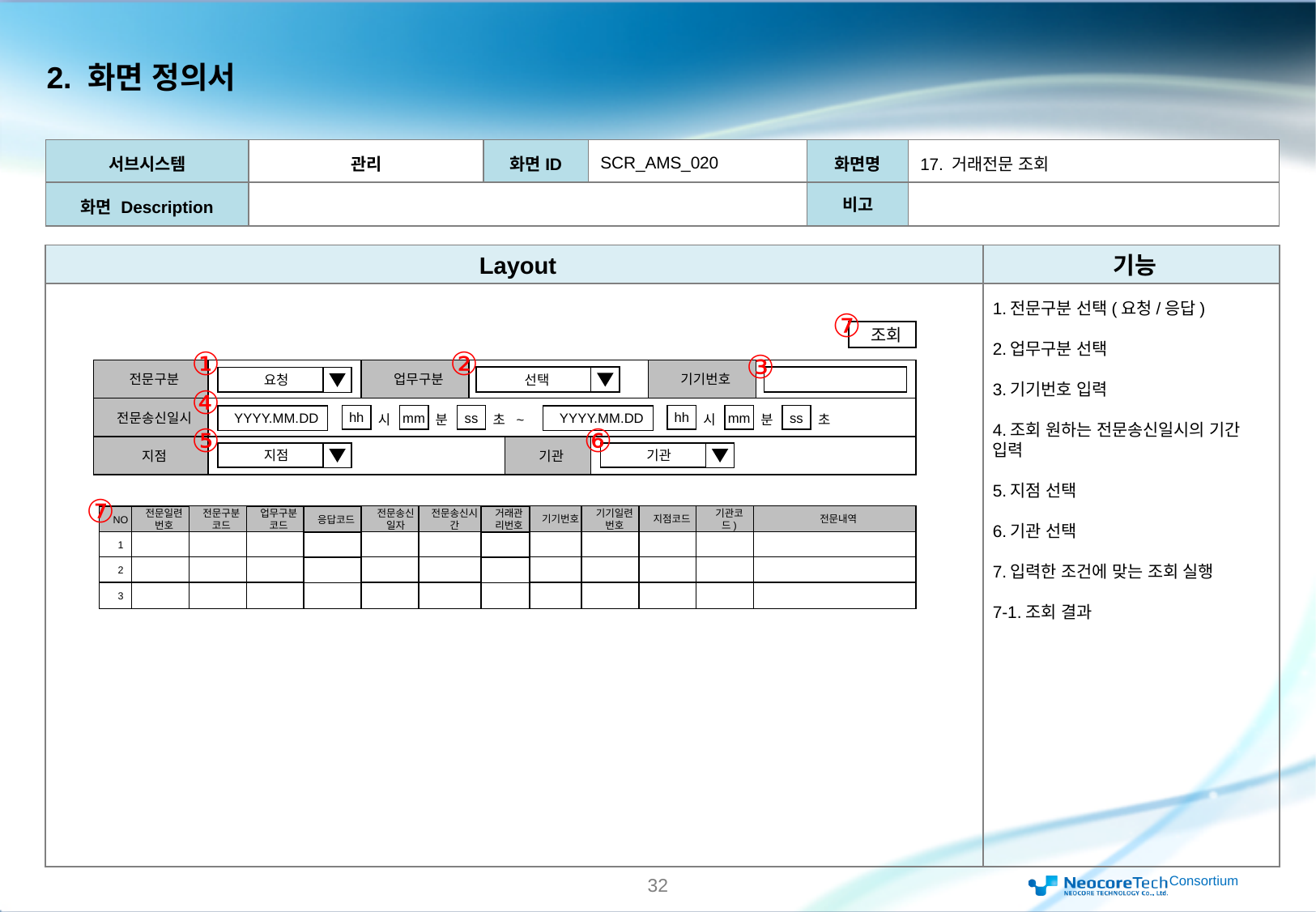

2. 화면 정의서
| 서브시스템 | 관리 | 화면ID | SCR\_AMS\_020 | 화면명 | 17. 거래전문 조회 |
| --- | --- | --- | --- | --- | --- |
| 화면 Description |  |  |  | 비고 |  |
Layout
기능
1.전문구분 선택(요청/응답)
2.업무구분 선택

3.기기번호 입력

4.조회 원하는 전문송신일시의 기간 입력

5.지점 선택

6.기관 선택

7.입력한 조건에 맞는 조회 실행

7-1.조회 결과

⑦
조회
①
②
③

전문구분
업무구분
기기번호
선택

요청

④

전문송신일시
시
시
hh
hh
분
초  ~
분
초
mm
ss
mm
ss
YYYY.MM.DD
YYYY.MM.DD
⑤
⑥

지점
기관
지점
기관

⑦
전문구분코드
전문송신일자
전문송신시간
기기번호
기기일련번호
지점코드
기관코드)
전문내역
응답코드
거래관리번호
NO
전문일련번호
업무구분코드
1

2

3